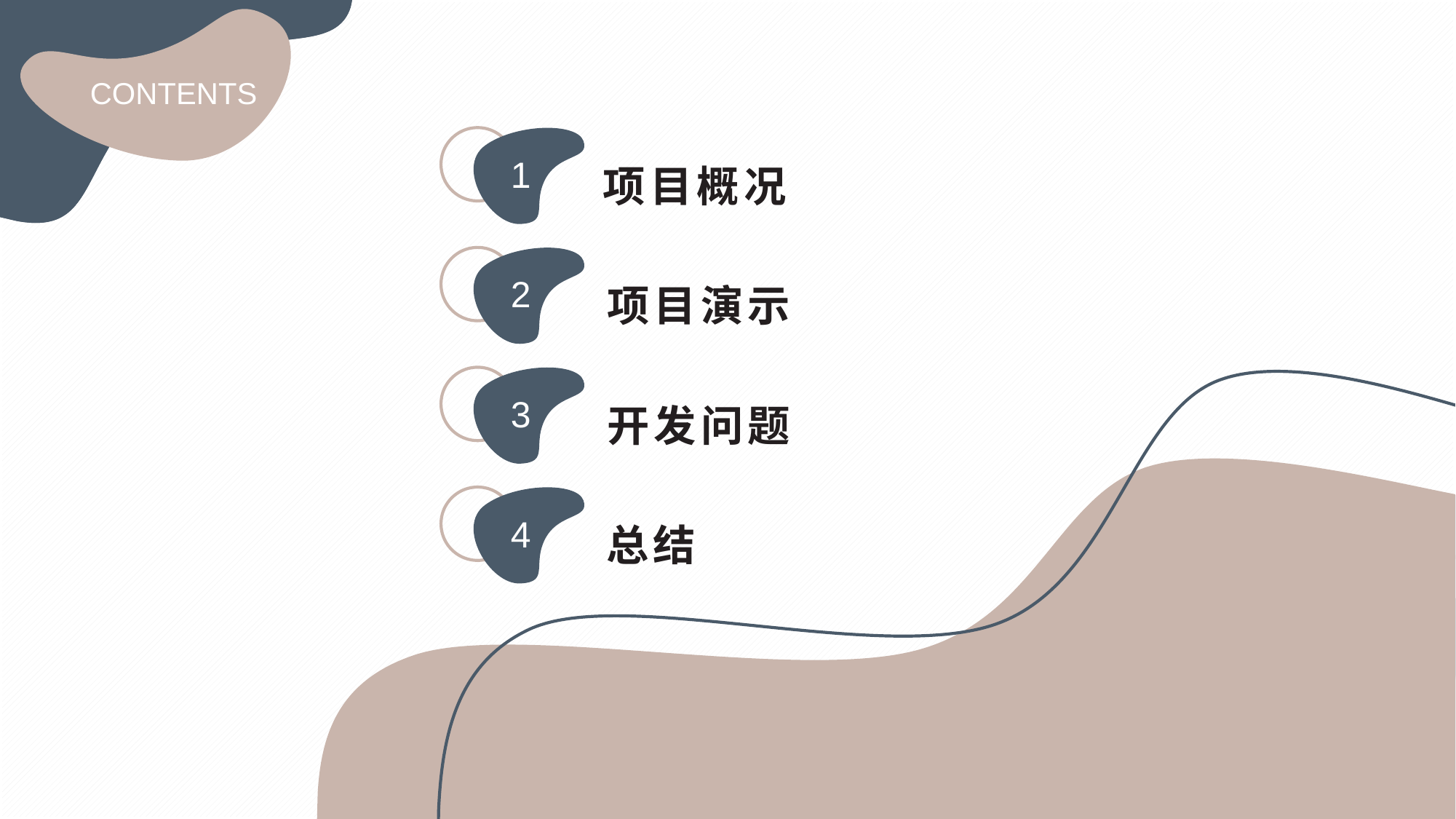

5-1-P-P-T-模  板 网   w w  w.5 1 p p t m   ob an.c o m

CONTENTS

1
项目概况

2
项目演示

3
开发问题

4
总结